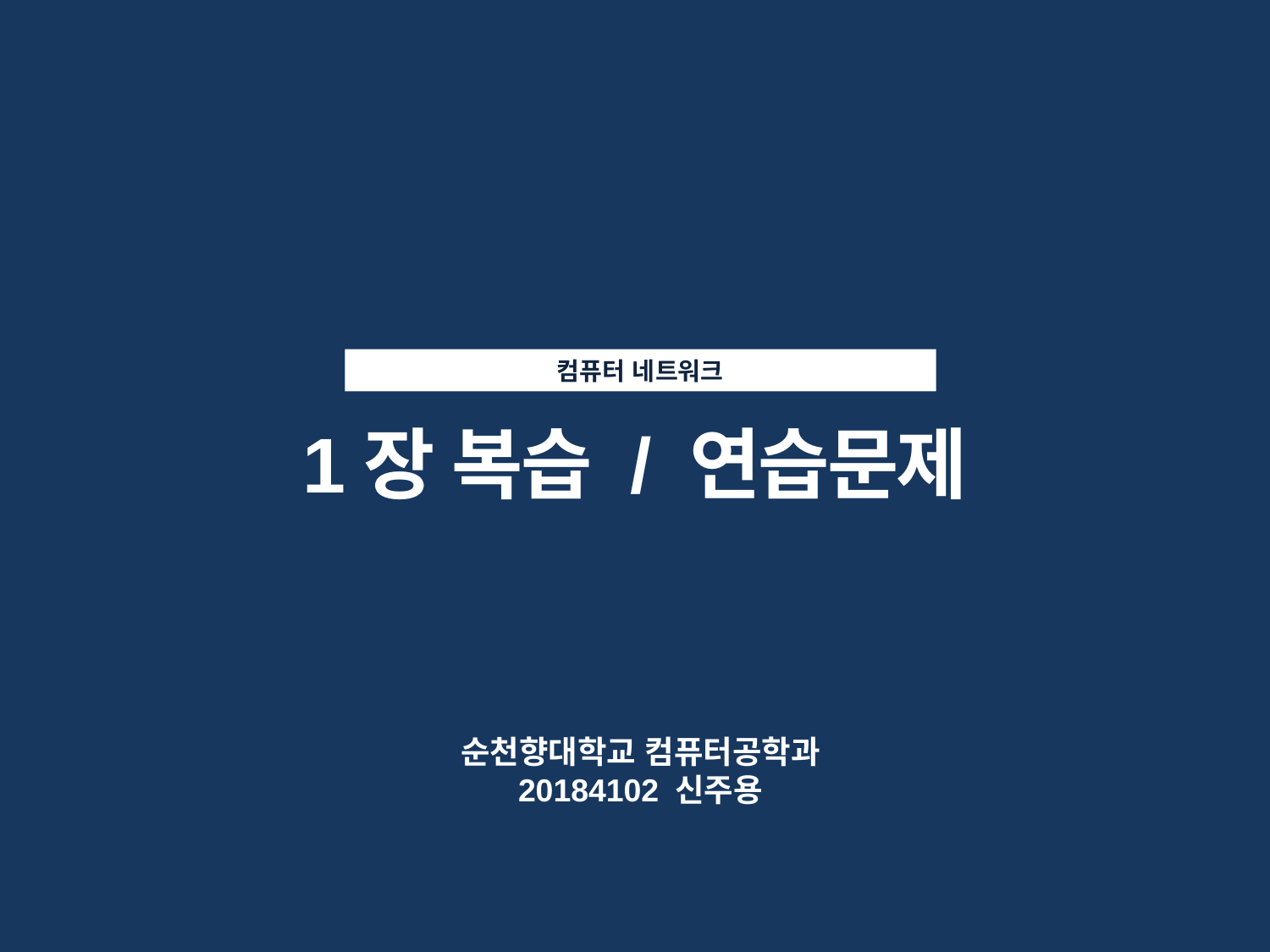

컴퓨터 네트워크
1장 복습 / 연습문제
순천향대학교 컴퓨터공학과
20184102 신주용